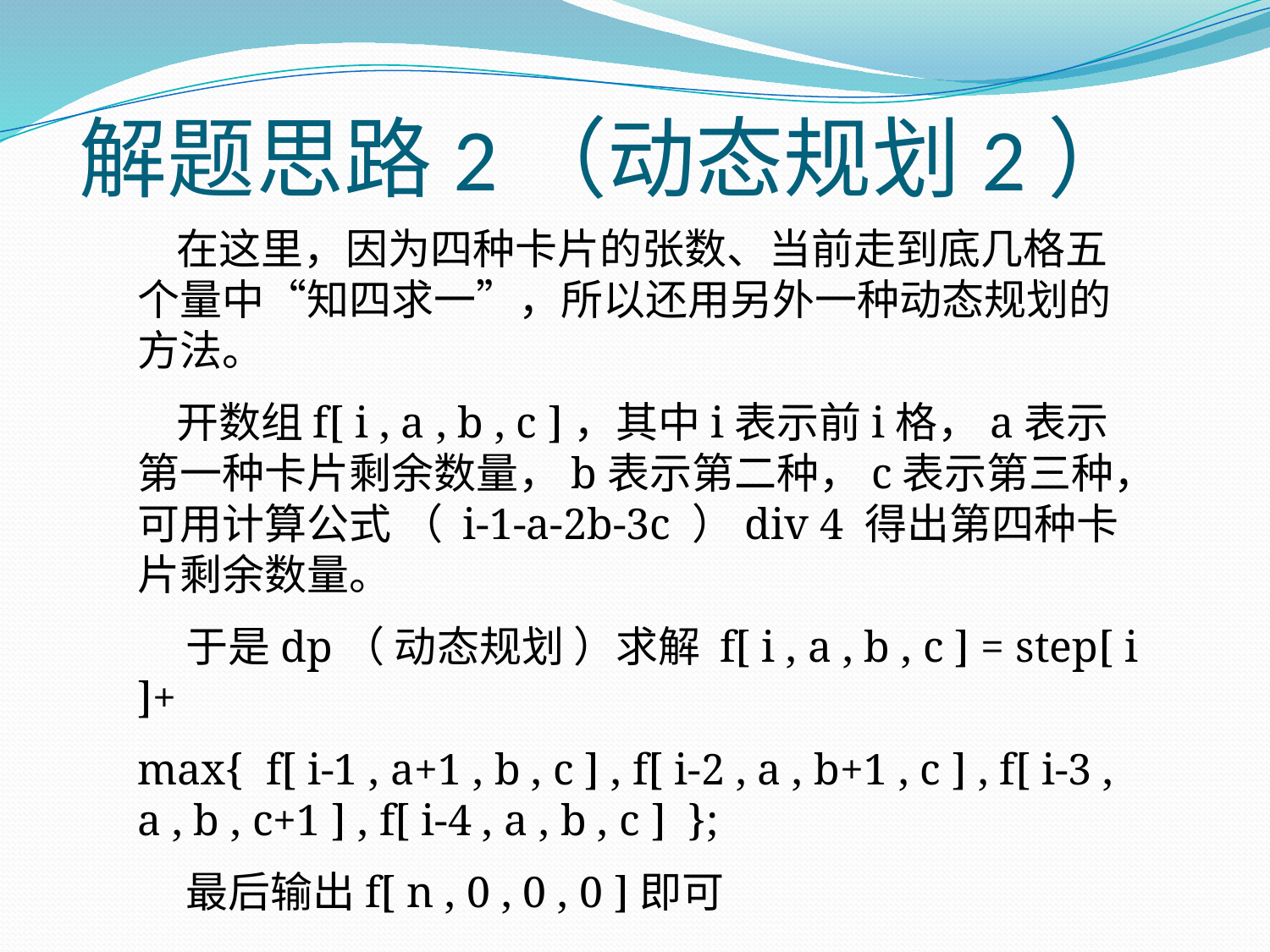

# 解题思路2（动态规划2）
   在这里，因为四种卡片的张数、当前走到底几格五个量中“知四求一”，所以还用另外一种动态规划的方法。
   开数组f[ i , a , b , c ]，其中i表示前i格，a表示第一种卡片剩余数量，b表示第二种，c表示第三种，可用计算公式 （ i-1-a-2b-3c ）div 4 得出第四种卡片剩余数量。
    于是dp（ 动态规划 ）求解 f[ i , a , b , c ] = step[ i ]+
max{  f[ i-1 , a+1 , b , c ] , f[ i-2 , a , b+1 , c ] , f[ i-3 , a , b , c+1 ] , f[ i-4 , a , b , c ]  };
    最后输出f[ n , 0 , 0 , 0 ]即可